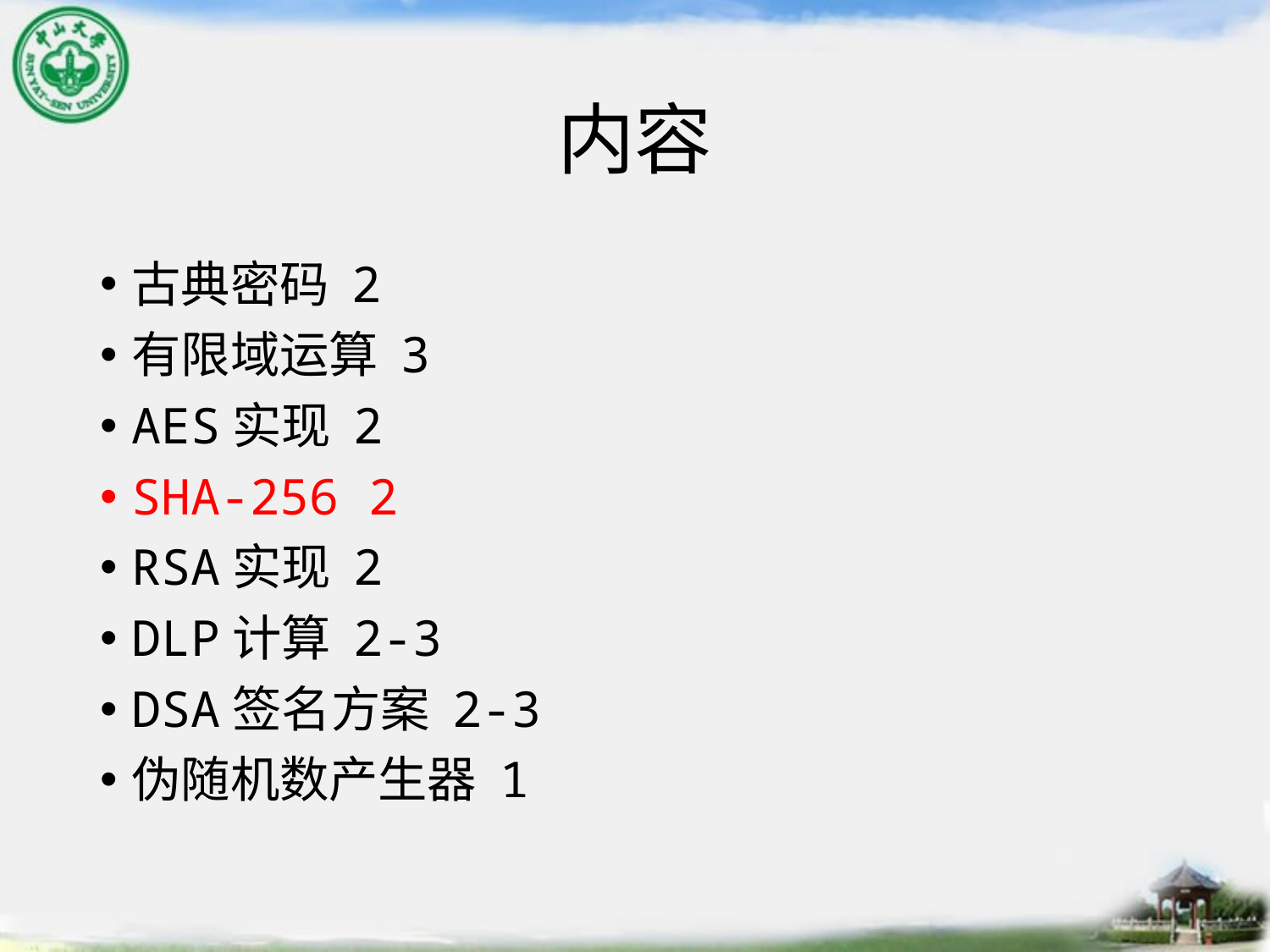

# 内容
古典密码 2
有限域运算 3
AES实现 2
SHA-256 2
RSA实现 2
DLP计算 2-3
DSA签名方案 2-3
伪随机数产生器 1